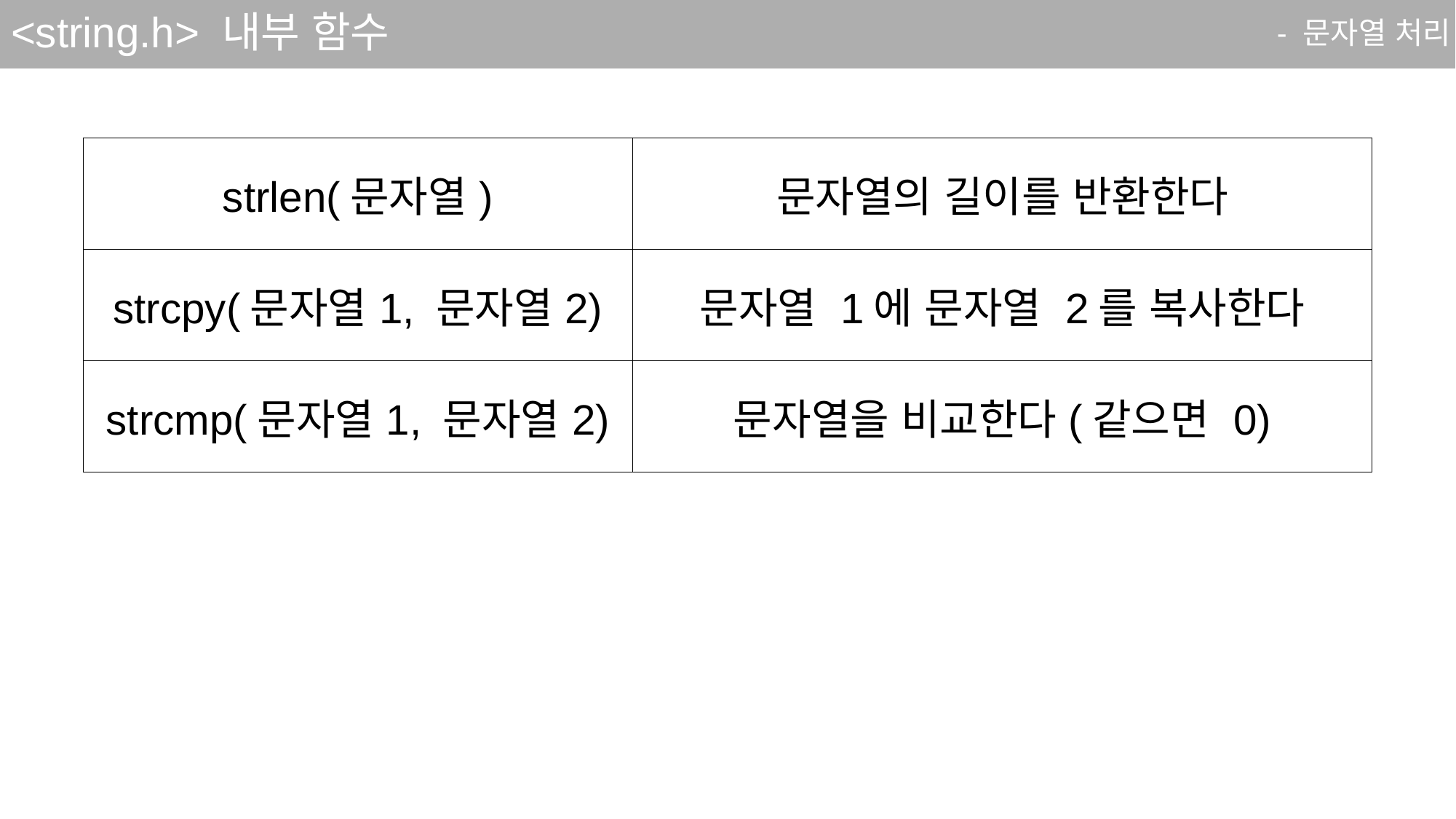

# <string.h> 내부 함수
- 문자열 처리
| strlen(문자열) | 문자열의 길이를 반환한다 |
| --- | --- |
| strcpy(문자열1, 문자열2) | 문자열 1에 문자열 2를 복사한다 |
| strcmp(문자열1, 문자열2) | 문자열을 비교한다(같으면 0) |